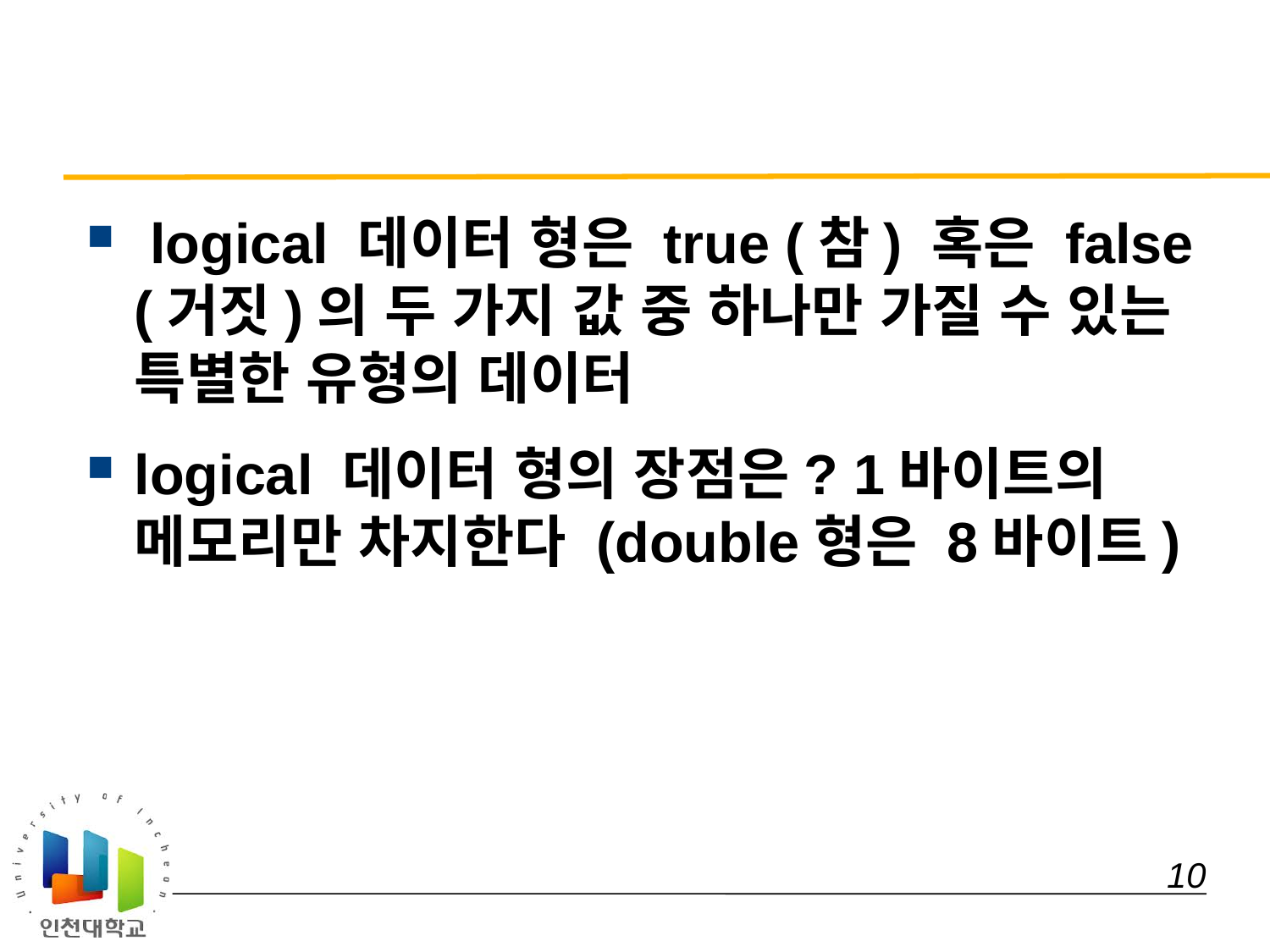

#
 logical 데이터 형은 true (참) 혹은 false (거짓)의 두 가지 값 중 하나만 가질 수 있는 특별한 유형의 데이터
logical 데이터 형의 장점은? 1바이트의 메모리만 차지한다 (double형은 8바이트)
 10